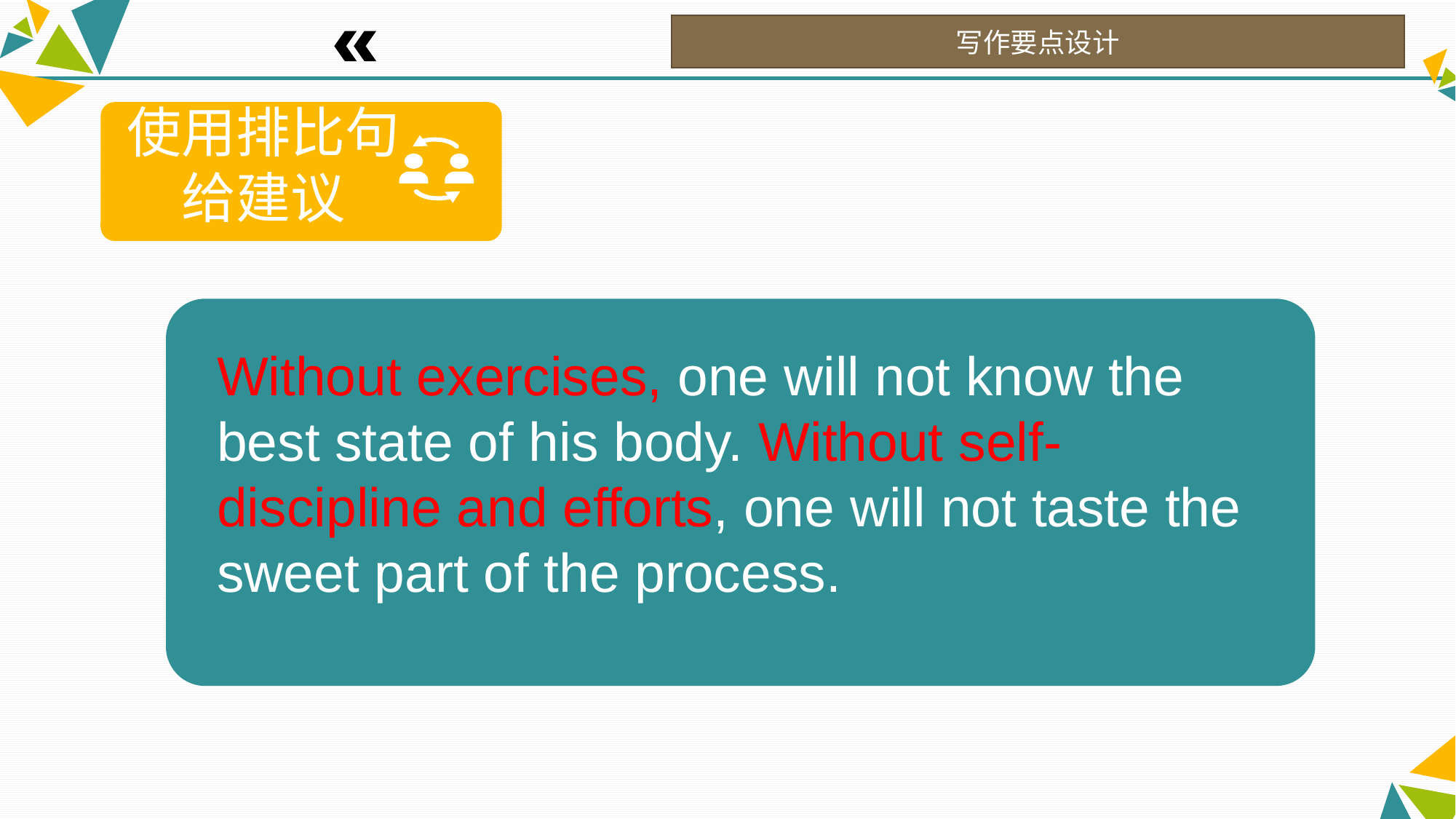

写作要点设计

使用排比句给建议

Without exercises, one will not know the best state of his body. Without self-discipline and efforts, one will not taste the sweet part of the process.